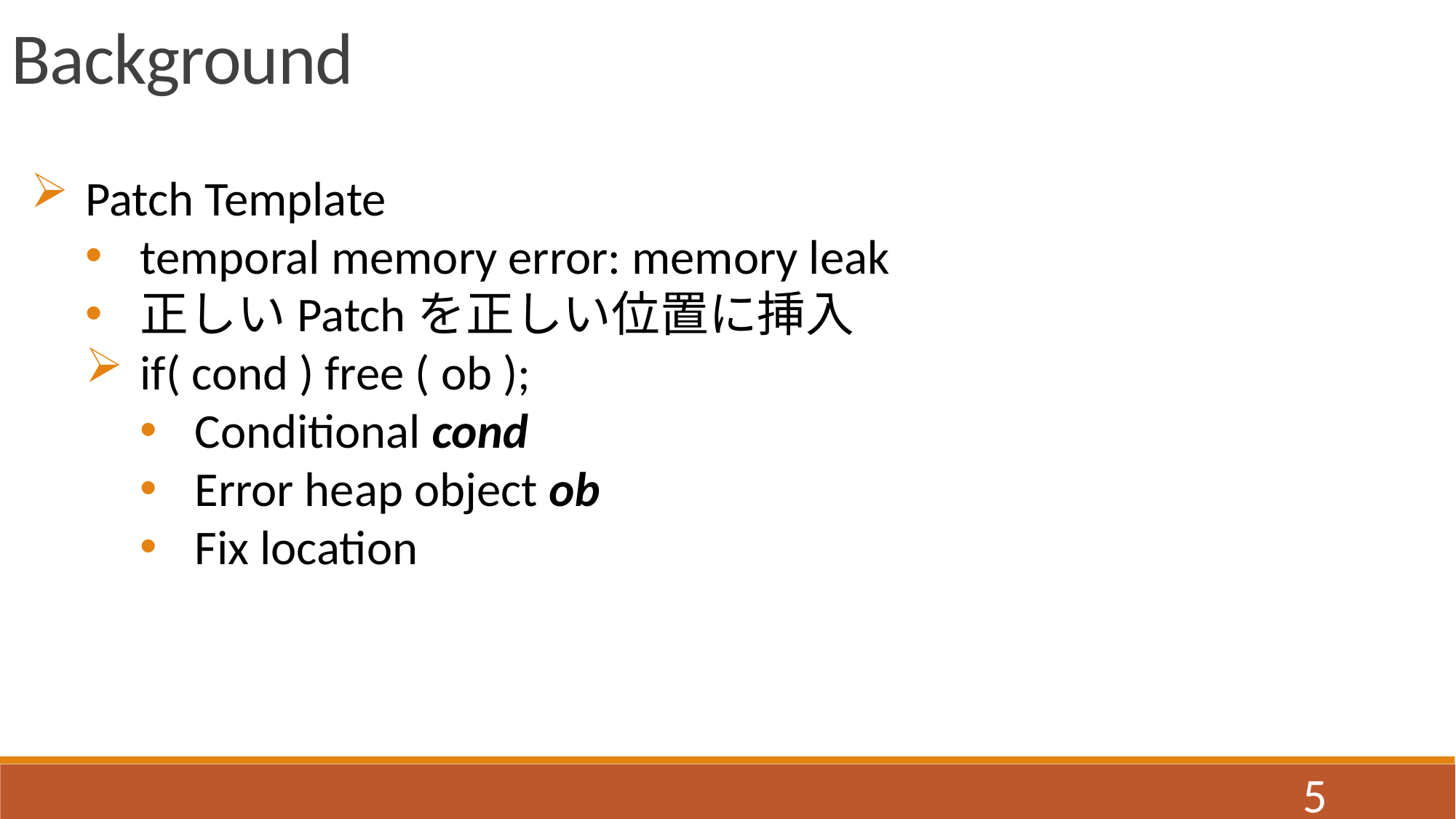

Background
Patch Template
temporal memory error: memory leak
正しいPatchを正しい位置に挿入
if( cond ) free ( ob );
Conditional cond
Error heap object ob
Fix location

5